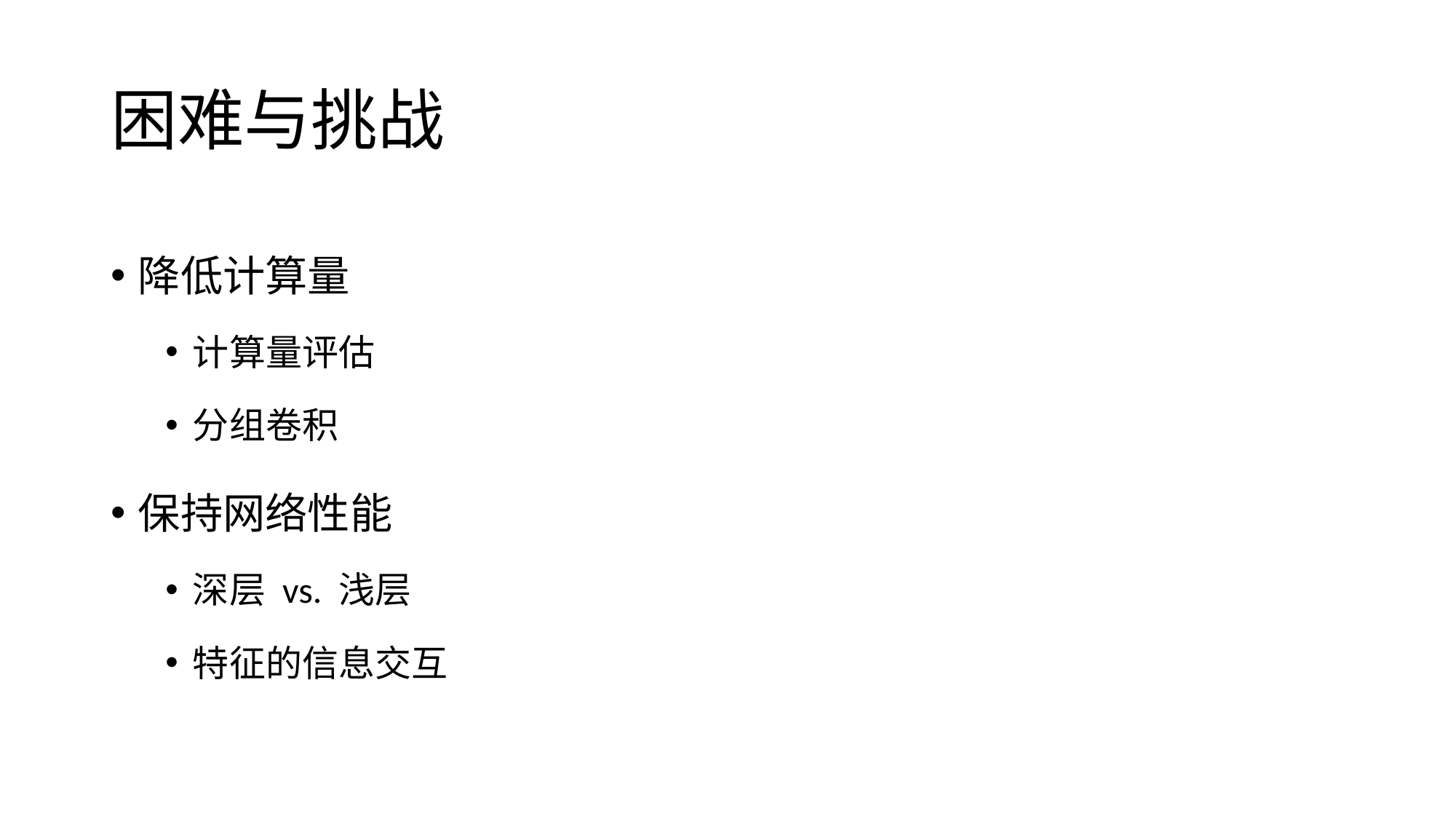

# 困难与挑战
降低计算量
计算量评估
分组卷积
保持网络性能
深层 vs. 浅层
特征的信息交互